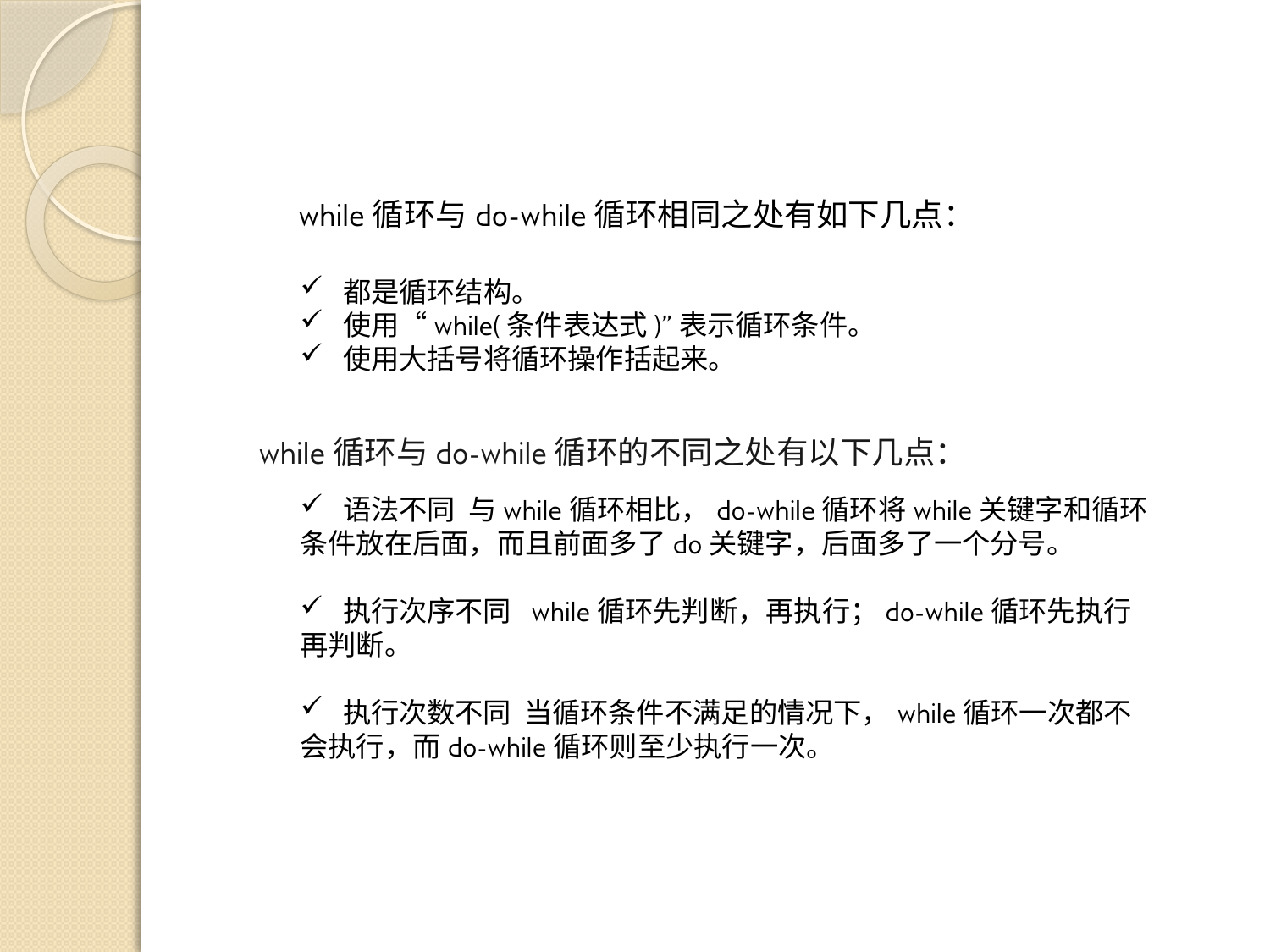

#
while循环与do-while循环相同之处有如下几点：
  都是循环结构。
  使用“while(条件表达式)”表示循环条件。
  使用大括号将循环操作括起来。
while循环与do-while循环的不同之处有以下几点：
  语法不同  与while循环相比，do-while循环将while关键字和循环条件放在后面，而且前面多了do关键字，后面多了一个分号。

  执行次序不同  while循环先判断，再执行；do-while循环先执行再判断。

  执行次数不同  当循环条件不满足的情况下，while循环一次都不会执行，而do-while循环则至少执行一次。